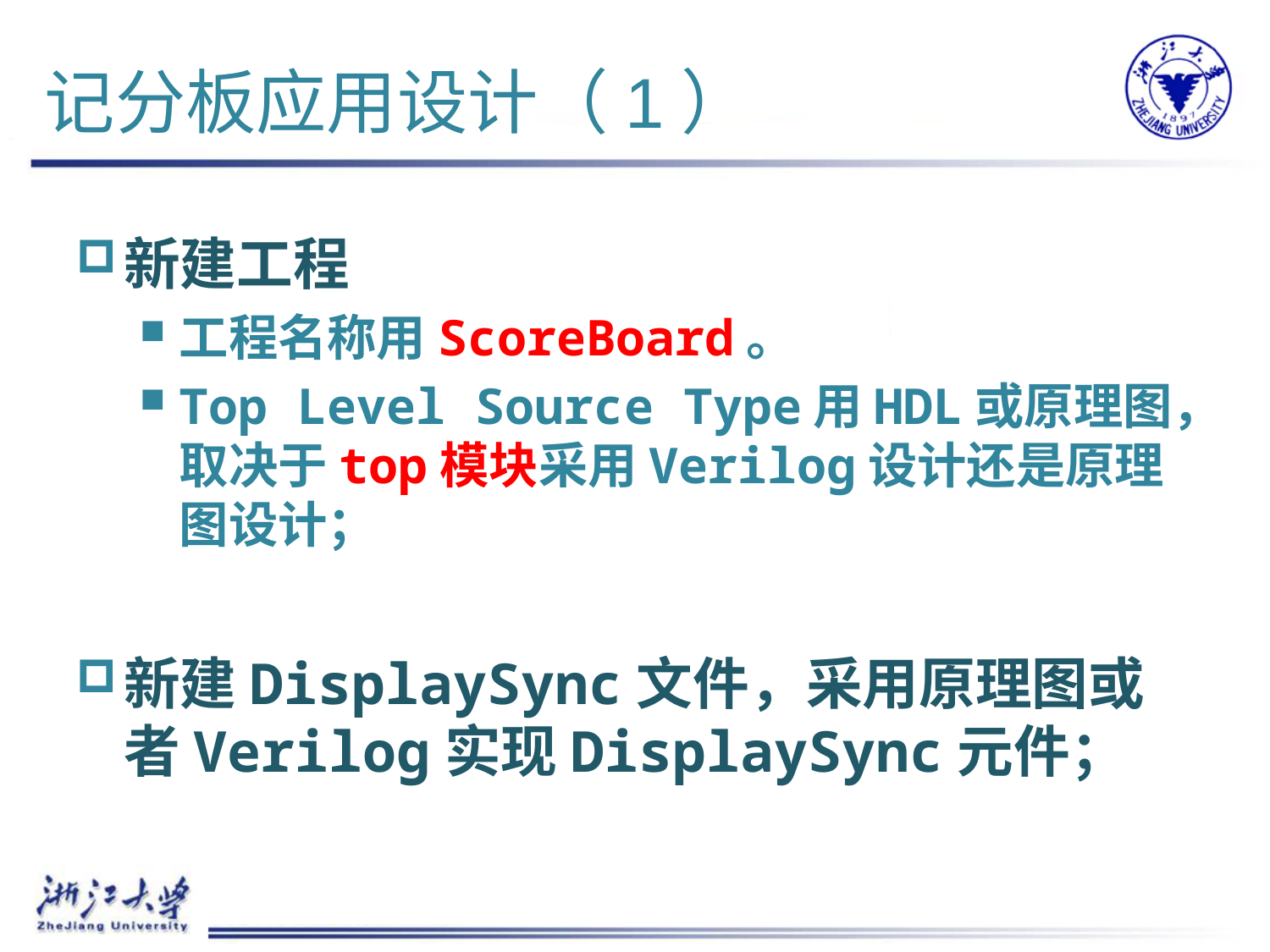

# 记分板应用设计（1）
新建工程
工程名称用ScoreBoard。
Top Level Source Type用HDL或原理图，取决于top模块采用Verilog设计还是原理图设计；

新建DisplaySync文件，采用原理图或者Verilog实现DisplaySync元件；